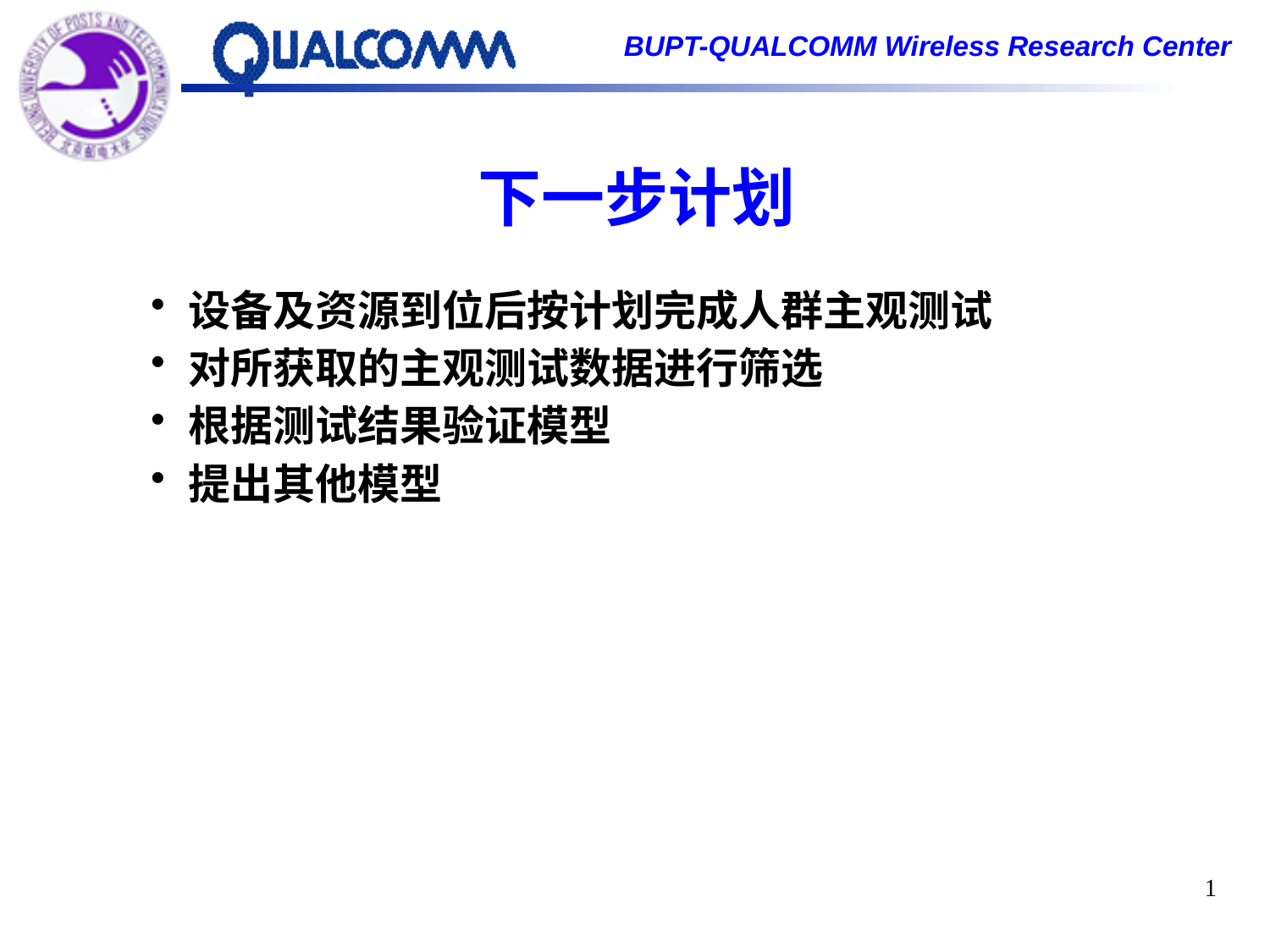

# 下一步计划
设备及资源到位后按计划完成人群主观测试
对所获取的主观测试数据进行筛选
根据测试结果验证模型
提出其他模型
1